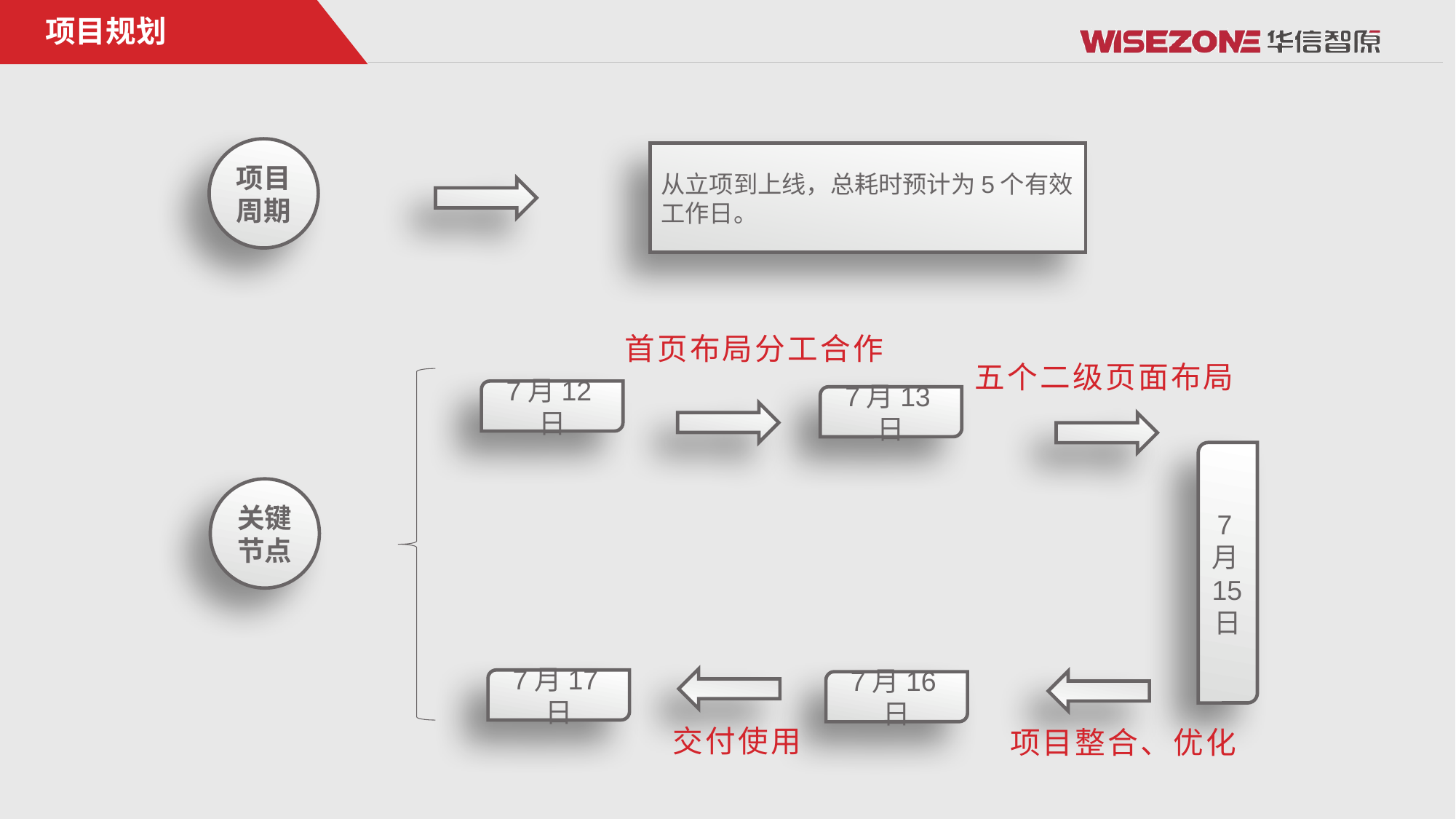

项目规划
项目周期
从立项到上线，总耗时预计为5个有效工作日。

首页布局分工合作
五个二级页面布局

7月12日
7月13日

7月15日
关键节点

7月17日

7月16日
交付使用
项目整合、优化